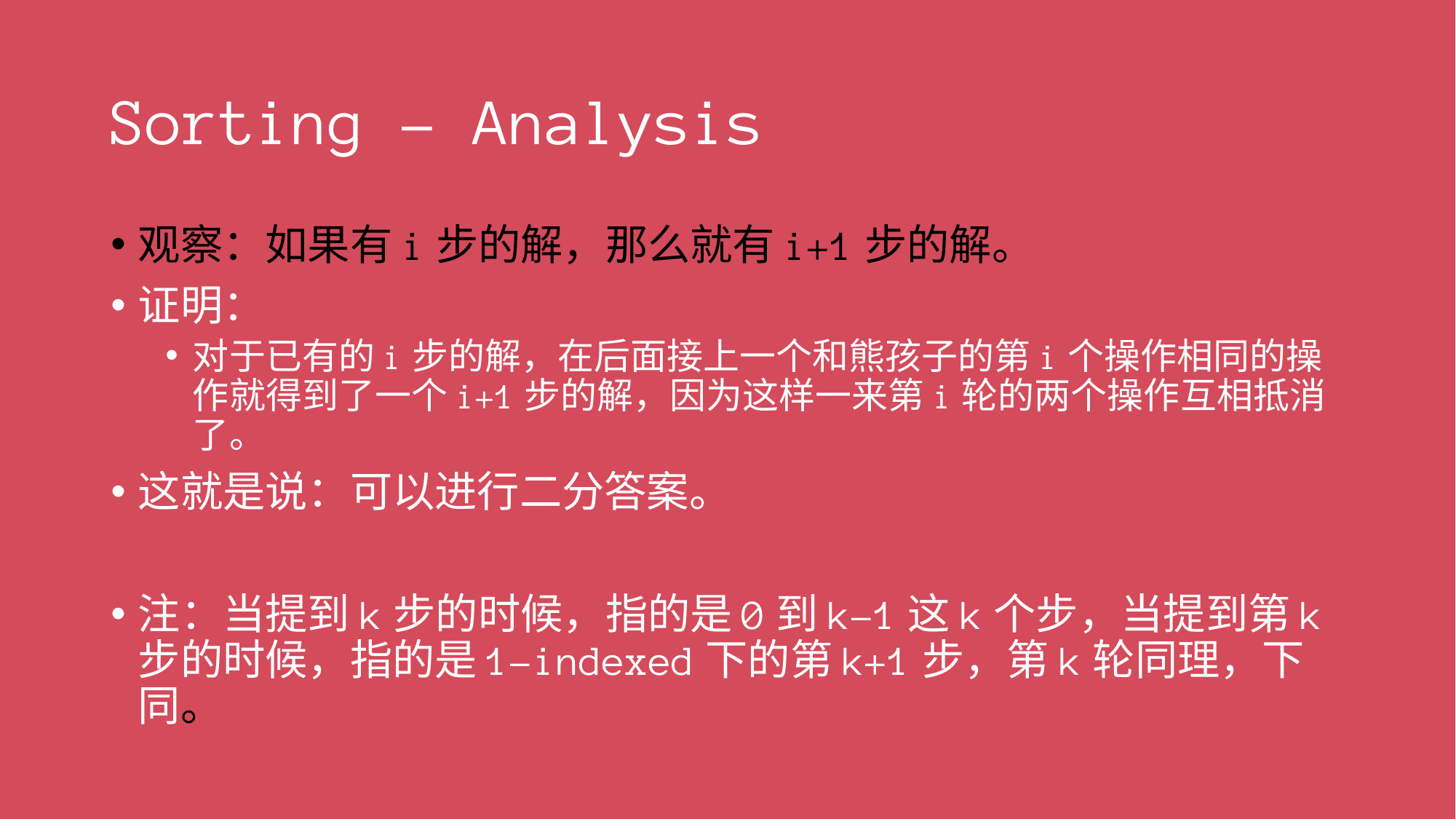

# Sorting - Analysis
观察：如果有i步的解，那么就有i+1步的解。
证明：
对于已有的i步的解，在后面接上一个和熊孩子的第i个操作相同的操作就得到了一个i+1步的解，因为这样一来第i轮的两个操作互相抵消了。
这就是说：可以进行二分答案。

注：当提到k步的时候，指的是0到k-1这k个步，当提到第k步的时候，指的是1-indexed下的第k+1步，第k轮同理，下同。